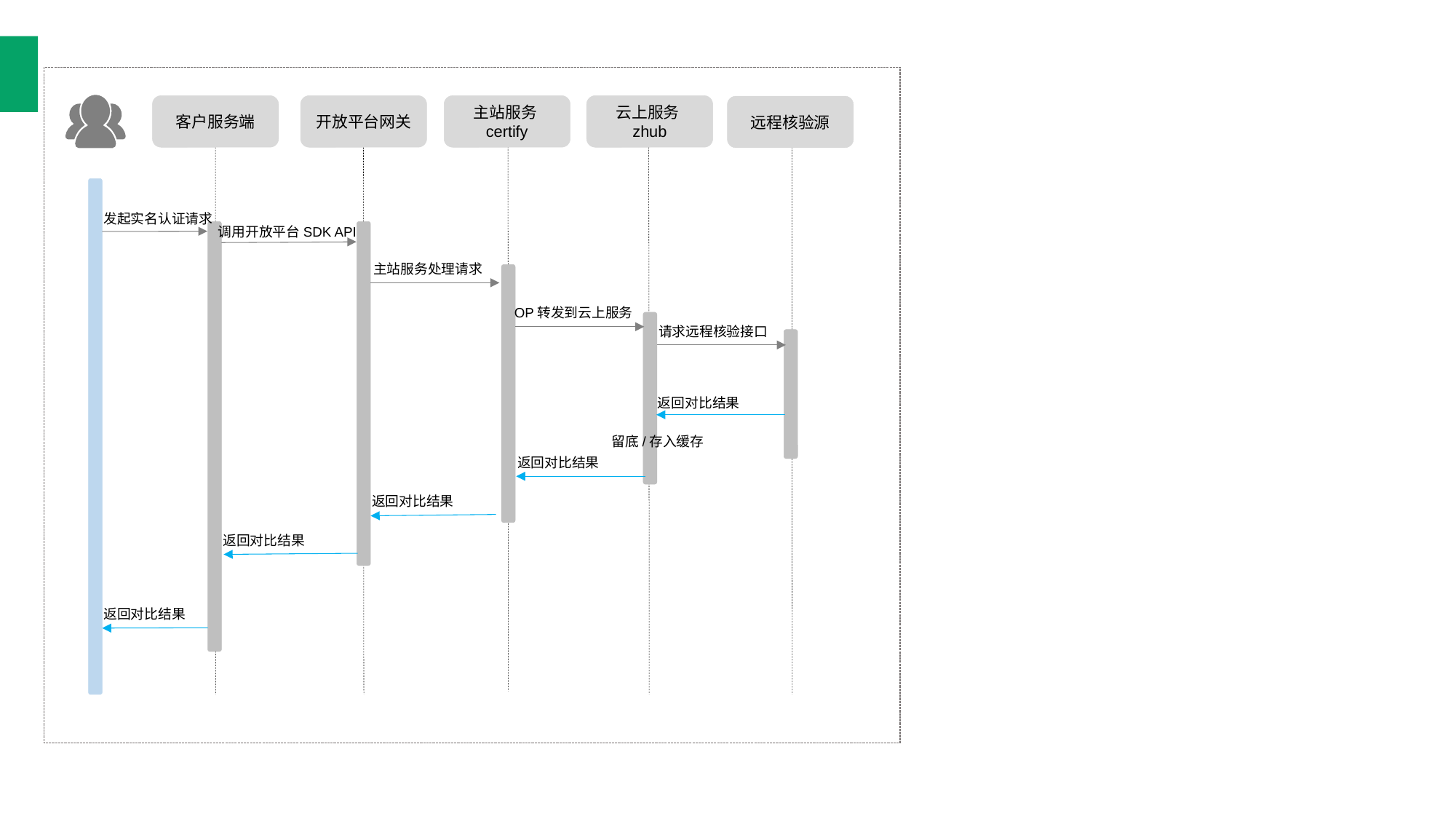

客户服务端
开放平台网关
主站服务certify
云上服务zhub

远程核验源

发起实名认证请求
调用开放平台SDK API

主站服务处理请求

OP转发到云上服务

请求远程核验接口

返回对比结果
留底/存入缓存
返回对比结果
返回对比结果
返回对比结果
返回对比结果